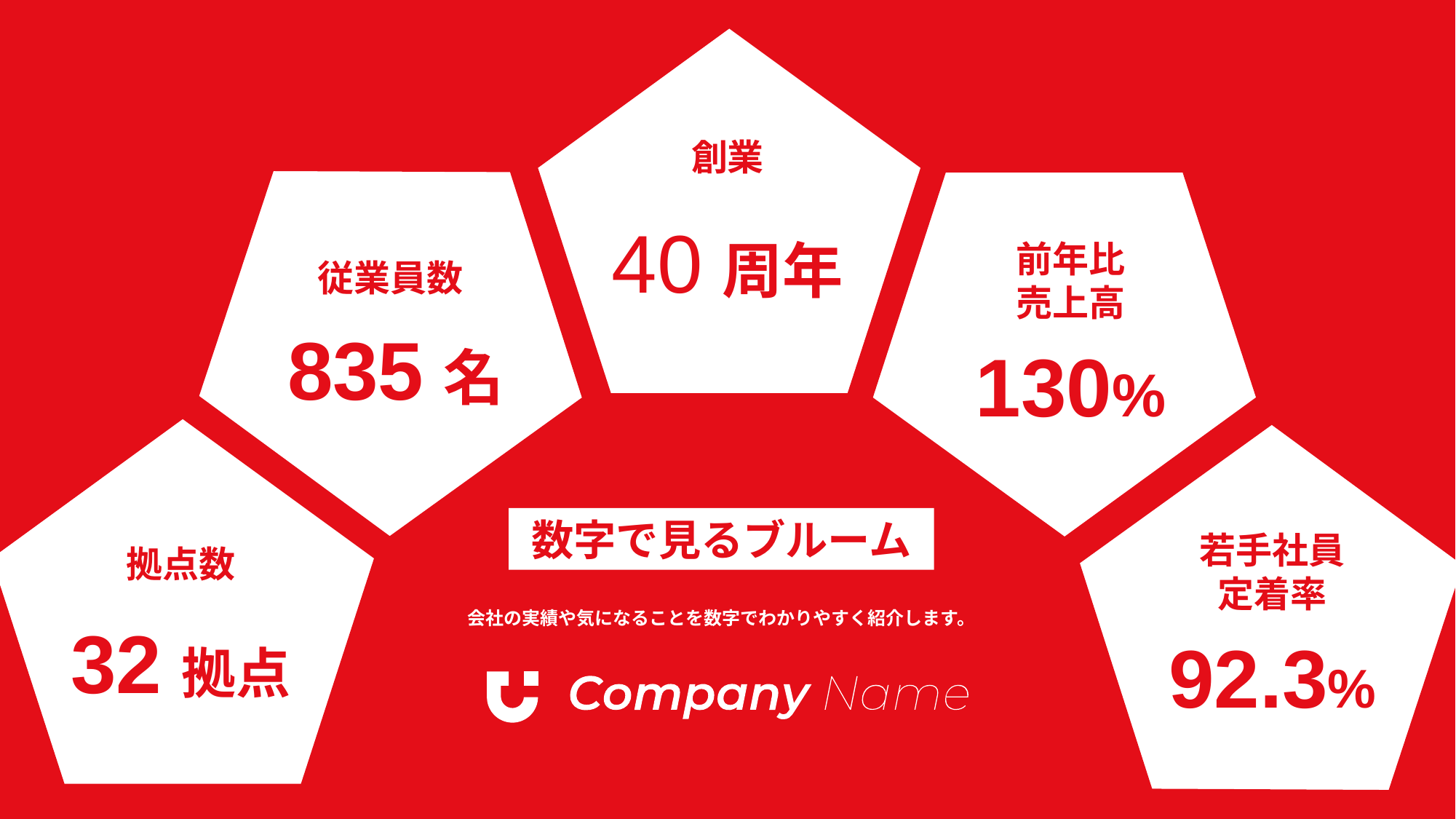

創業

40周年
前年比
売上高
従業員数
835名
130%

数字で見るブルーム
若手社員
定着率
拠点数
会社の実績や気になることを数字でわかりやすく紹介します。
32拠点
92.3%